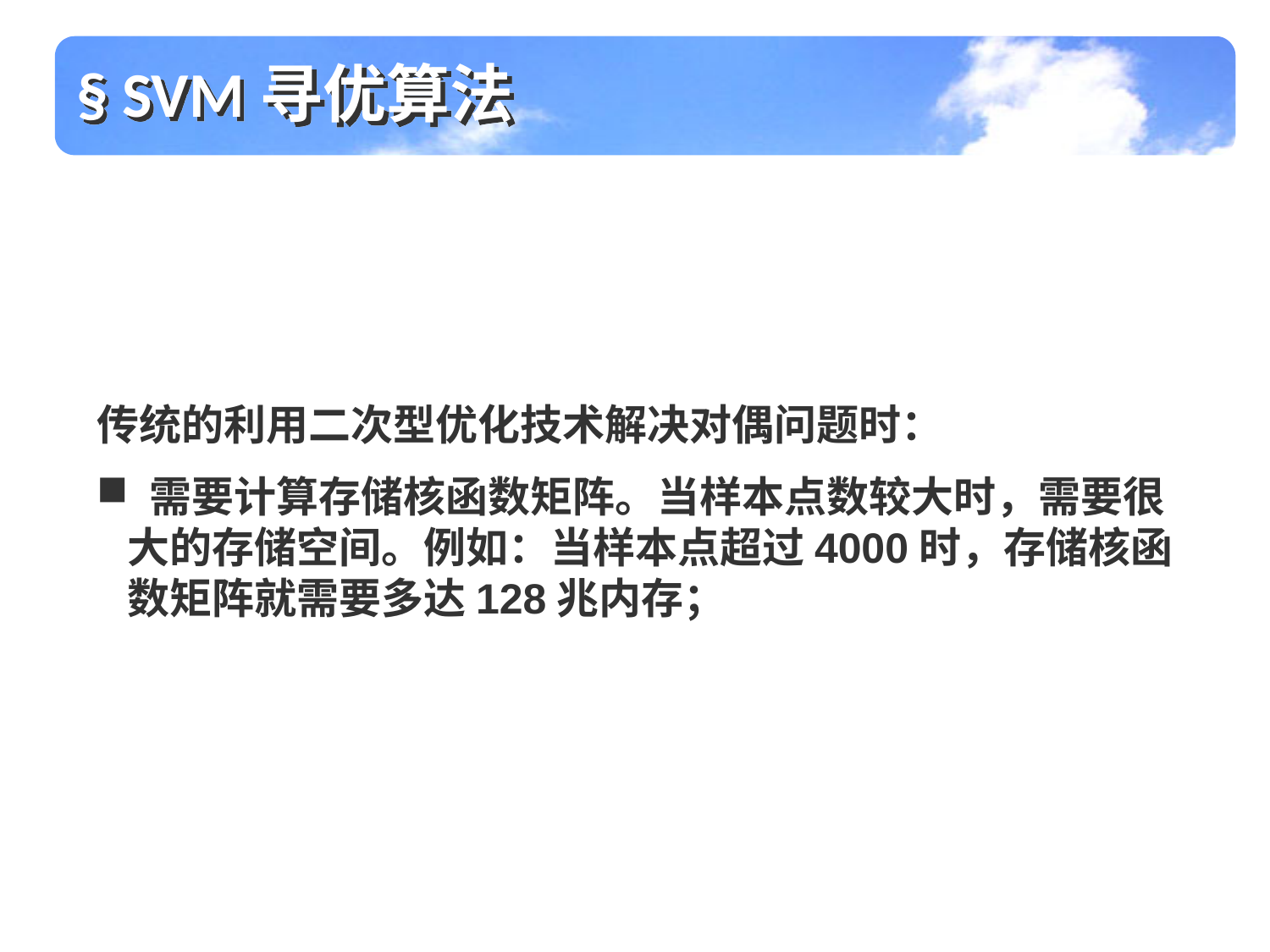

§ SVM寻优算法
传统的利用二次型优化技术解决对偶问题时：
 需要计算存储核函数矩阵。当样本点数较大时，需要很大的存储空间。例如：当样本点超过4000时，存储核函数矩阵就需要多达128兆内存；